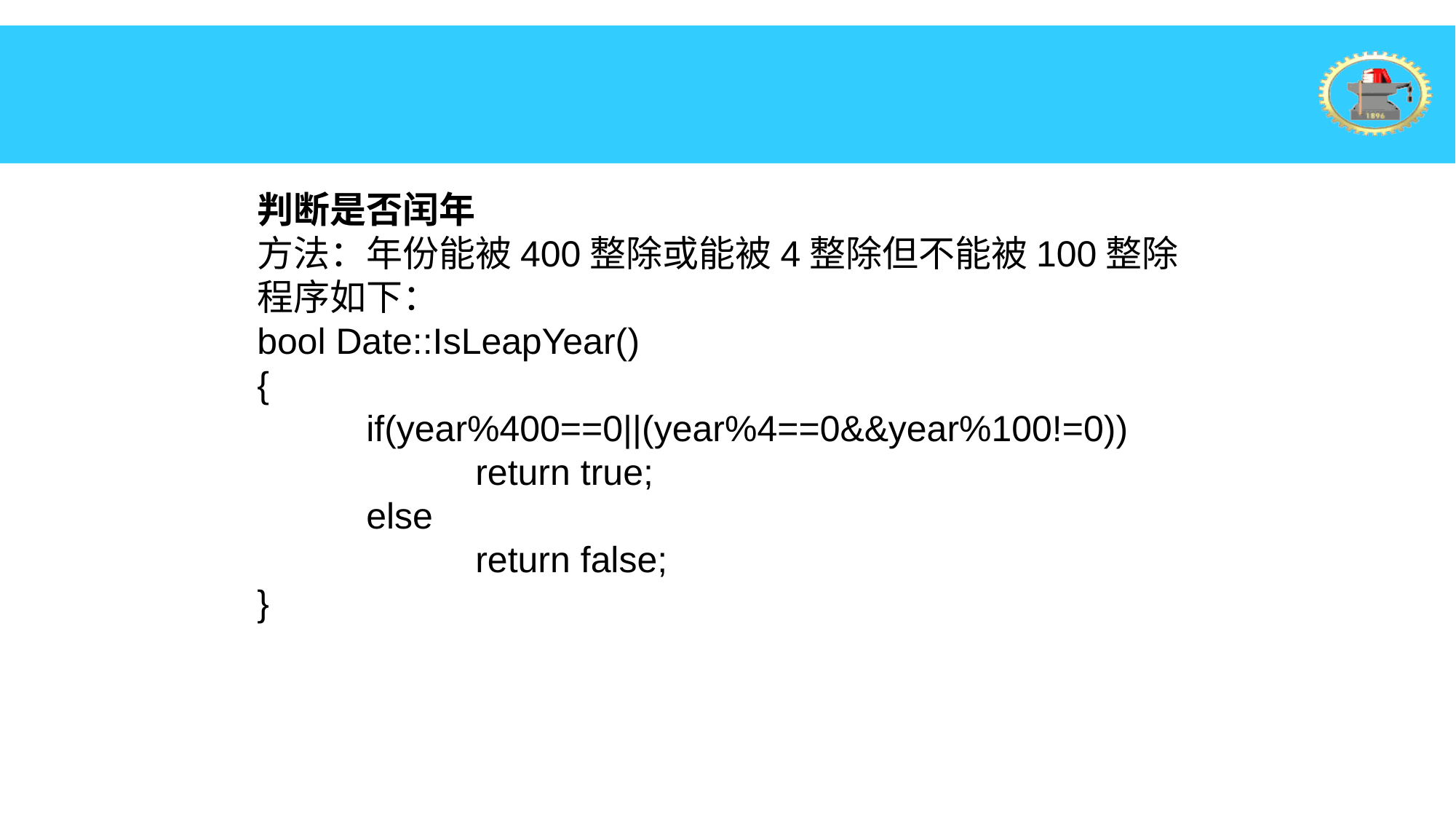

判断是否闰年
方法：年份能被400整除或能被4整除但不能被100整除
程序如下：
bool Date::IsLeapYear()
{
	if(year%400==0||(year%4==0&&year%100!=0))
		return true;
	else
		return false;
}